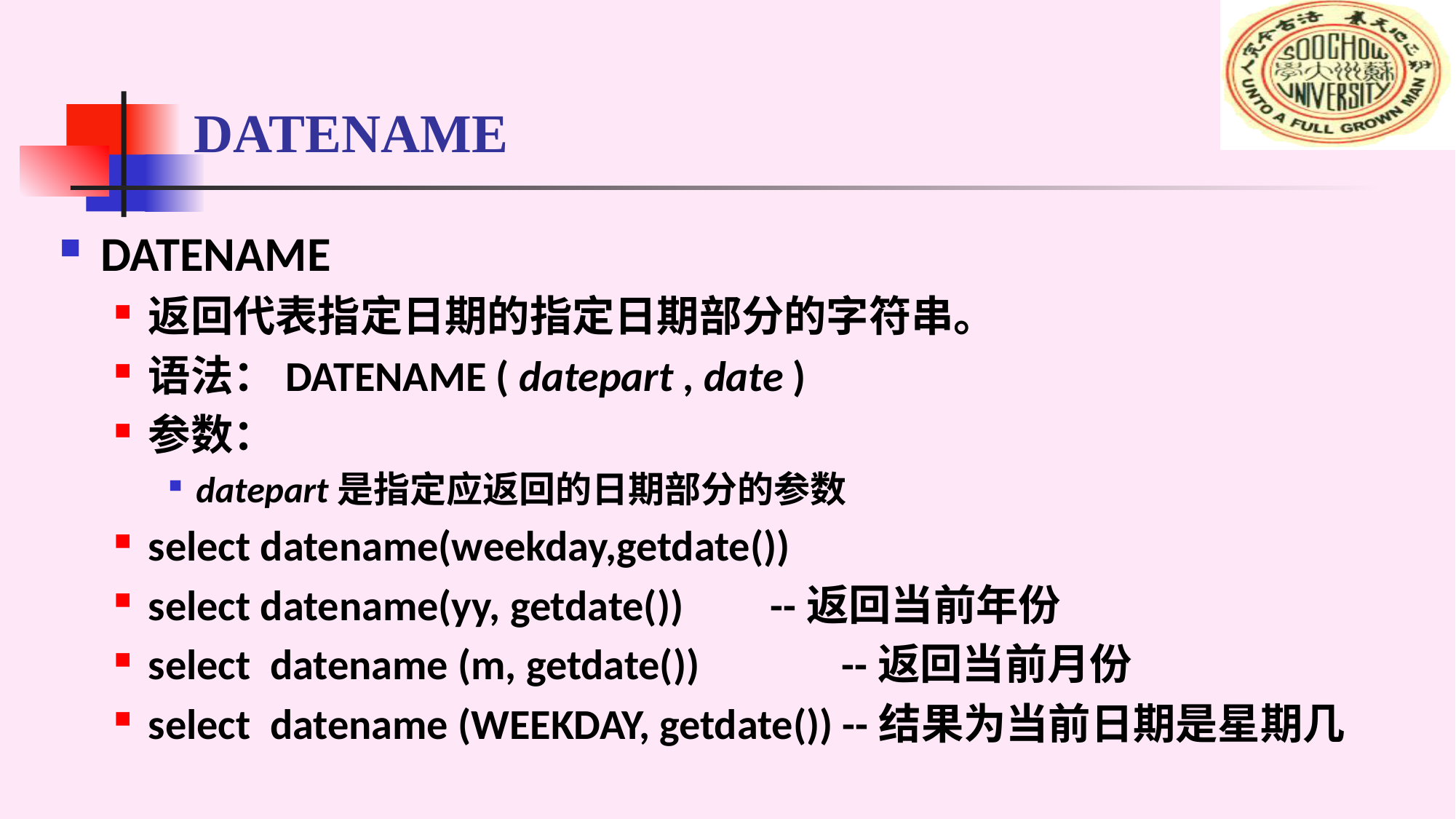

# DATENAME
DATENAME
返回代表指定日期的指定日期部分的字符串。
语法：DATENAME ( datepart , date )
参数：
datepart是指定应返回的日期部分的参数
select datename(weekday,getdate())
select datename(yy, getdate())         --返回当前年份
select  datename (m, getdate()) 	    --返回当前月份
select  datename (WEEKDAY, getdate()) --结果为当前日期是星期几